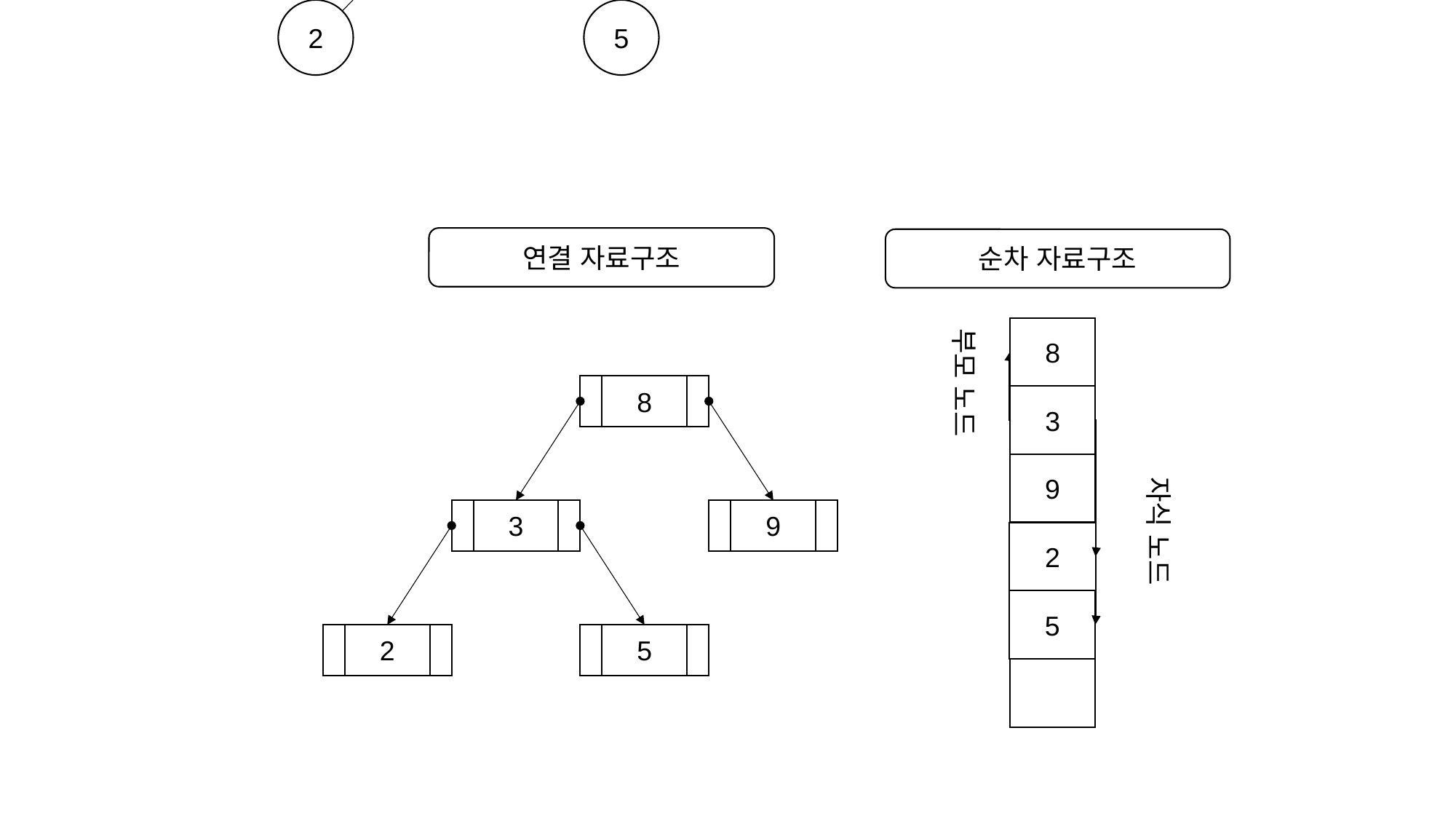

2
5
8
3
9
연결 자료구조
순차 자료구조
부모 노드
8

8
3
9
자식 노드

9

3
2
5

2

5